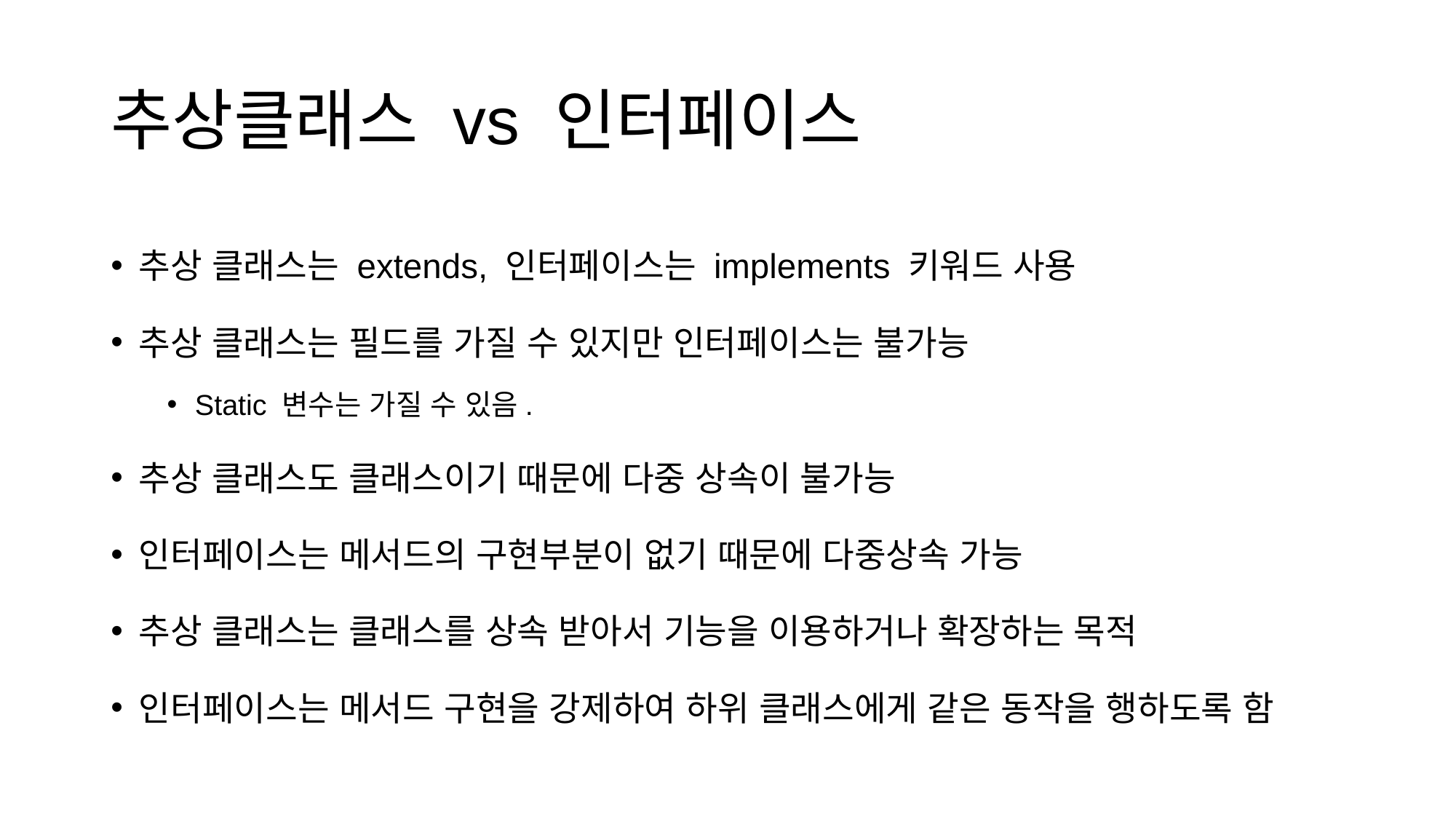

# 추상클래스 vs 인터페이스
추상 클래스는 extends, 인터페이스는 implements 키워드 사용
추상 클래스는 필드를 가질 수 있지만 인터페이스는 불가능
Static 변수는 가질 수 있음.
추상 클래스도 클래스이기 때문에 다중 상속이 불가능
인터페이스는 메서드의 구현부분이 없기 때문에 다중상속 가능
추상 클래스는 클래스를 상속 받아서 기능을 이용하거나 확장하는 목적
인터페이스는 메서드 구현을 강제하여 하위 클래스에게 같은 동작을 행하도록 함